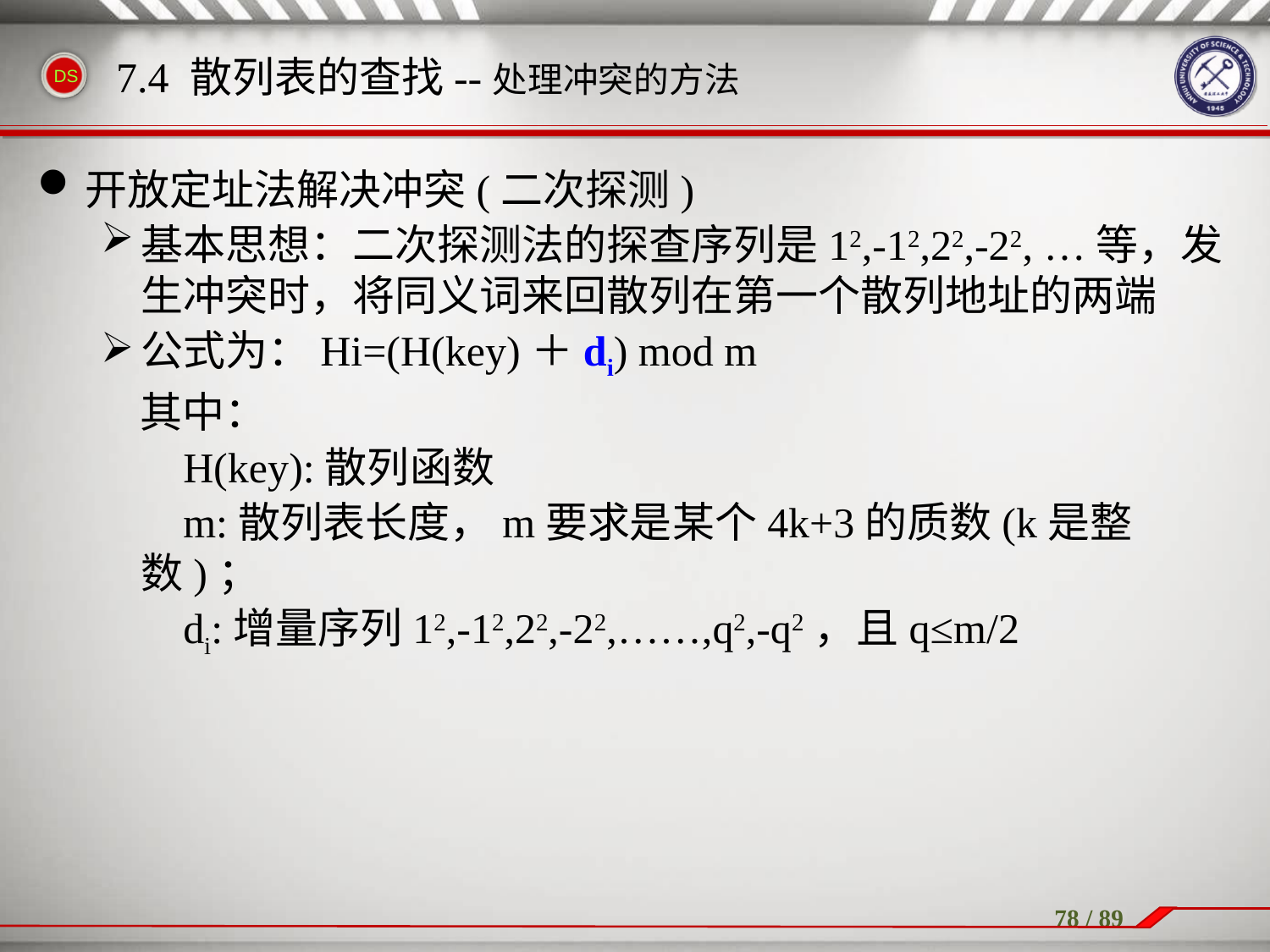

开放定址法解决冲突(二次探测)
基本思想：二次探测法的探查序列是12,-12,22,-22, …等，发生冲突时，将同义词来回散列在第一个散列地址的两端
公式为：Hi=(H(key)＋di) mod m
   其中：
	    H(key):散列函数
	    m:散列表长度，m要求是某个4k+3的质数(k是整数)；
	    di:增量序列12,-12,22,-22,……,q2,-q2，且q≤m/2

7.4 散列表的查找--处理冲突的方法